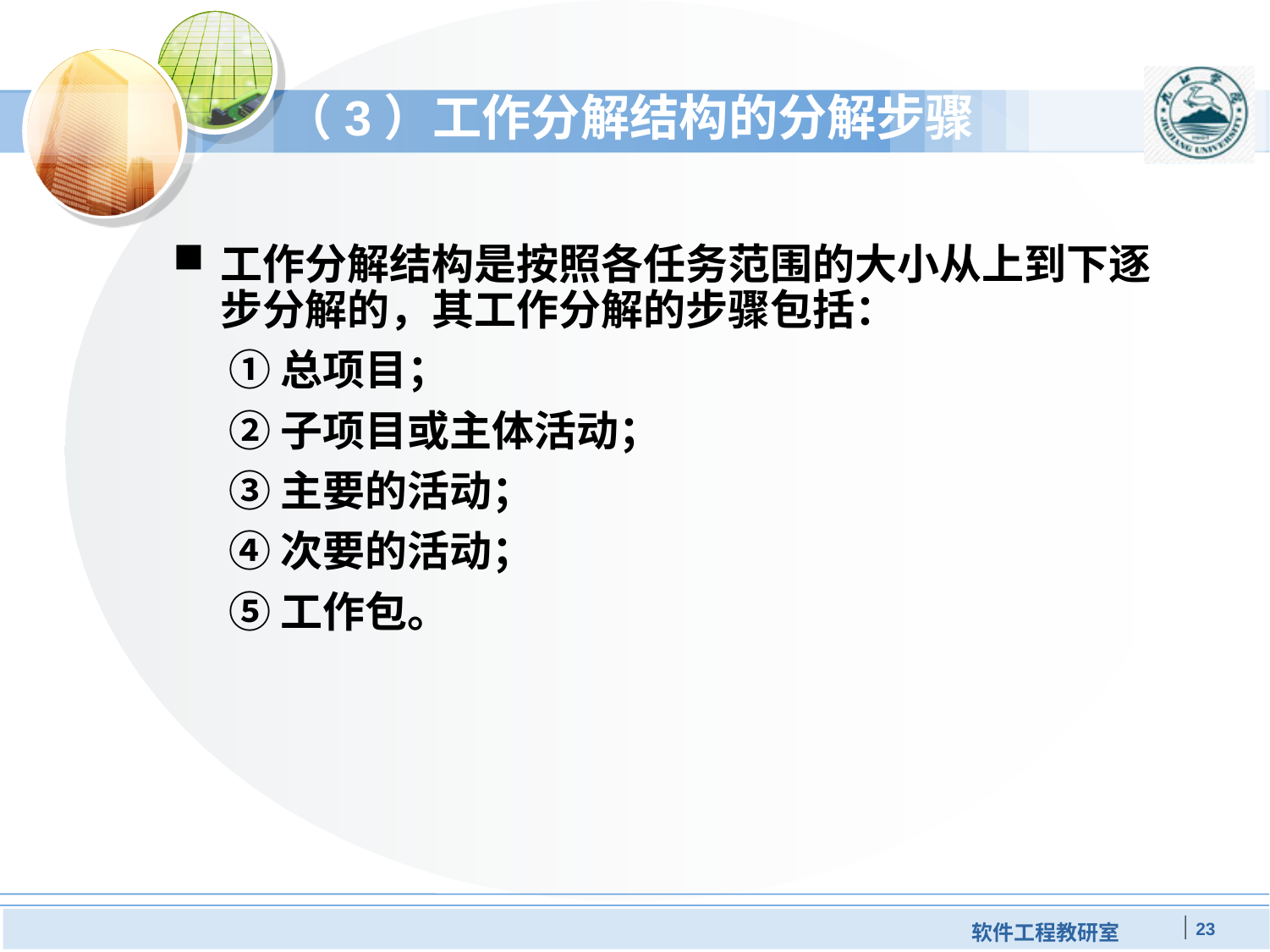

# （3）工作分解结构的分解步骤
工作分解结构是按照各任务范围的大小从上到下逐步分解的，其工作分解的步骤包括：
①总项目；
②子项目或主体活动；
③主要的活动；
④次要的活动；
⑤工作包。